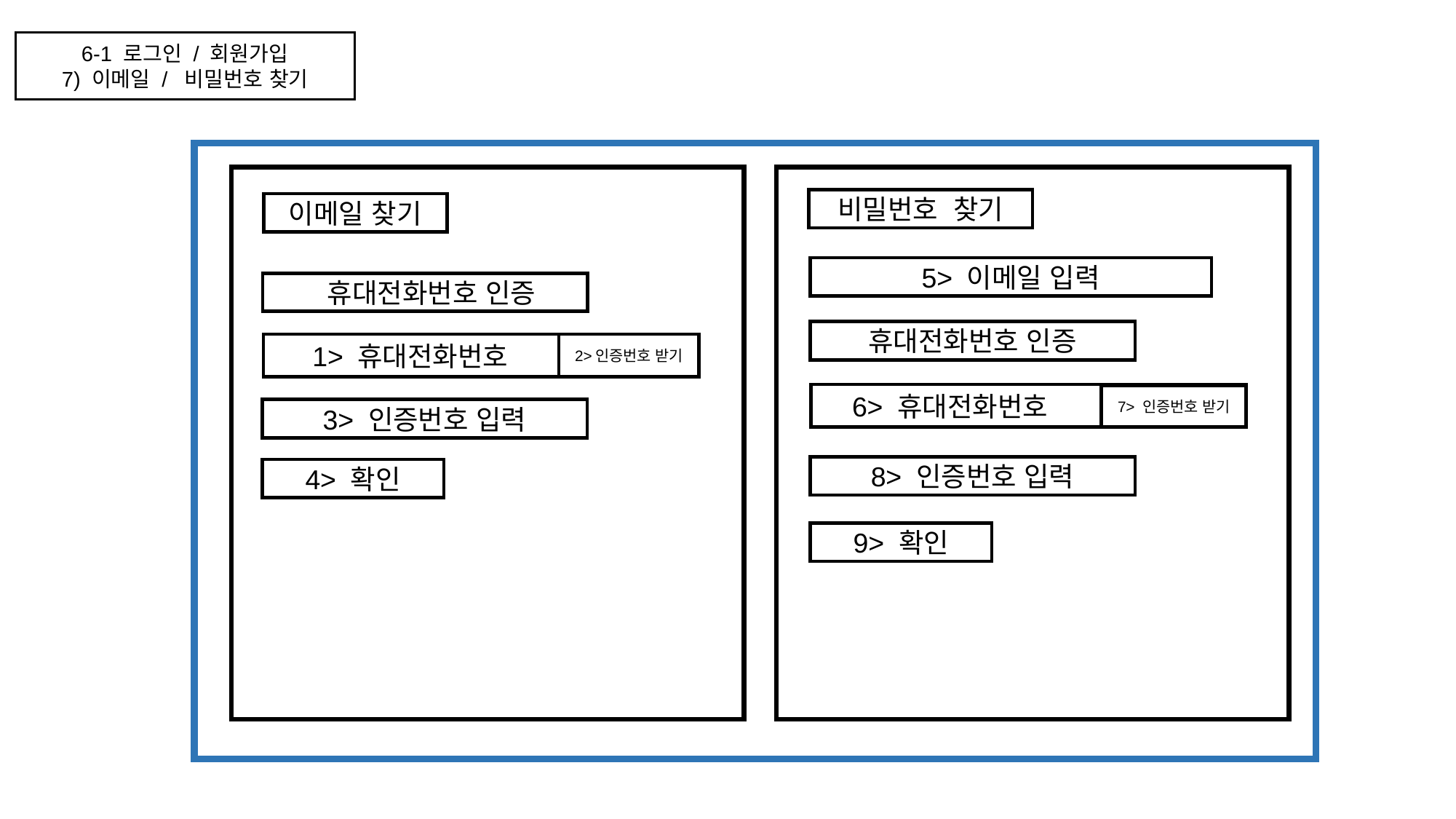

6-1 로그인 / 회원가입
7) 이메일 /  비밀번호 찾기

비밀번호  찾기
이메일 찾기
5> 이메일 입력
 휴대전화번호 인증
휴대전화번호 인증
     1> 휴대전화번호
2>인증번호 받기
    6> 휴대전화번호
7> 인증번호 받기
3> 인증번호 입력
8> 인증번호 입력
4> 확인
9> 확인